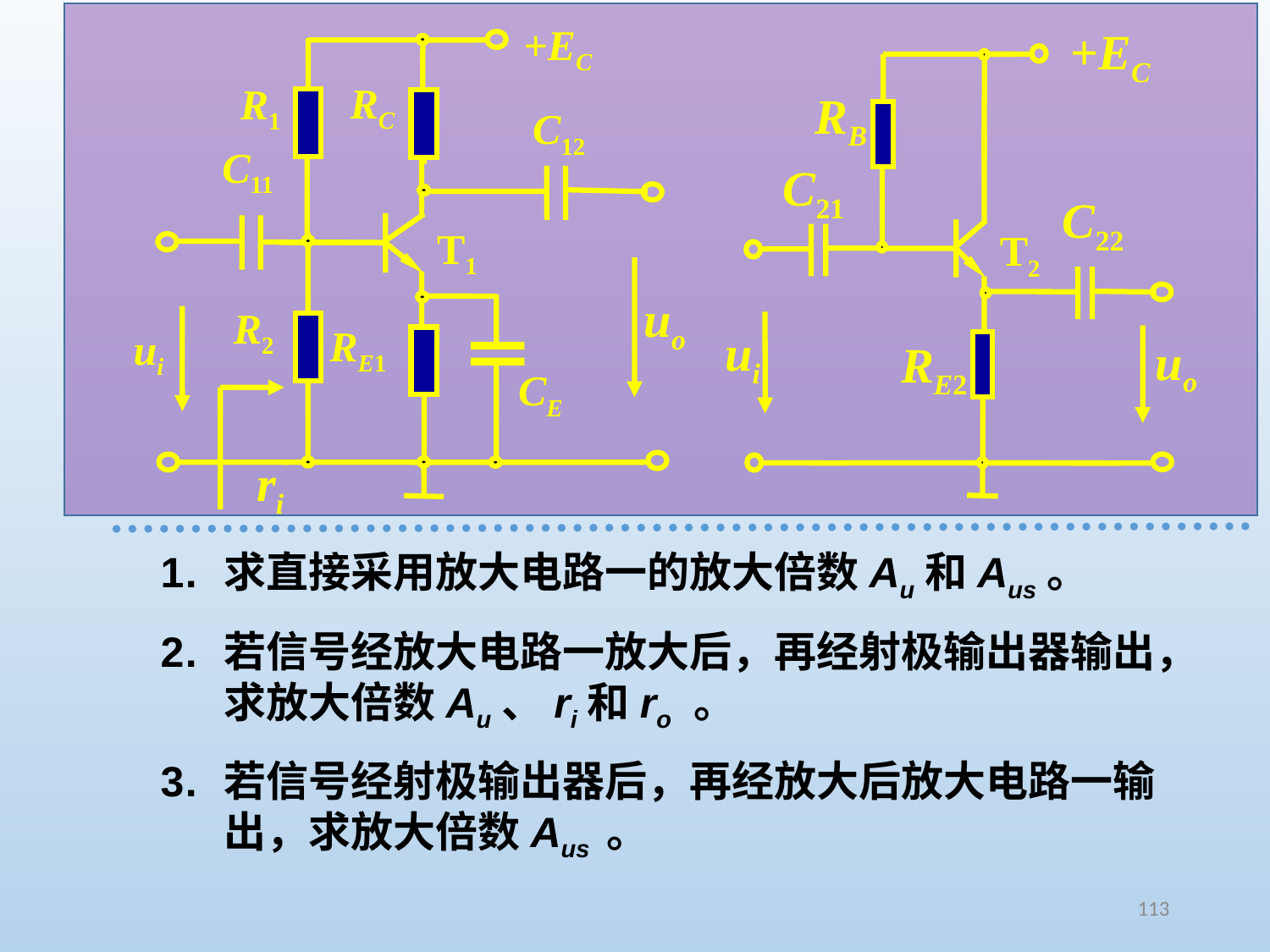

+EC

RC
R1

C12

C11

T1

R2

RE1
ui

CE

ri

+EC

RB

C21

C22
T2

ui

uo
RE2

uo
求直接采用放大电路一的放大倍数Au和Aus。
若信号经放大电路一放大后，再经射极输出器输出，求放大倍数Au、ri和ro 。
若信号经射极输出器后，再经放大后放大电路一输出，求放大倍数Aus 。
113